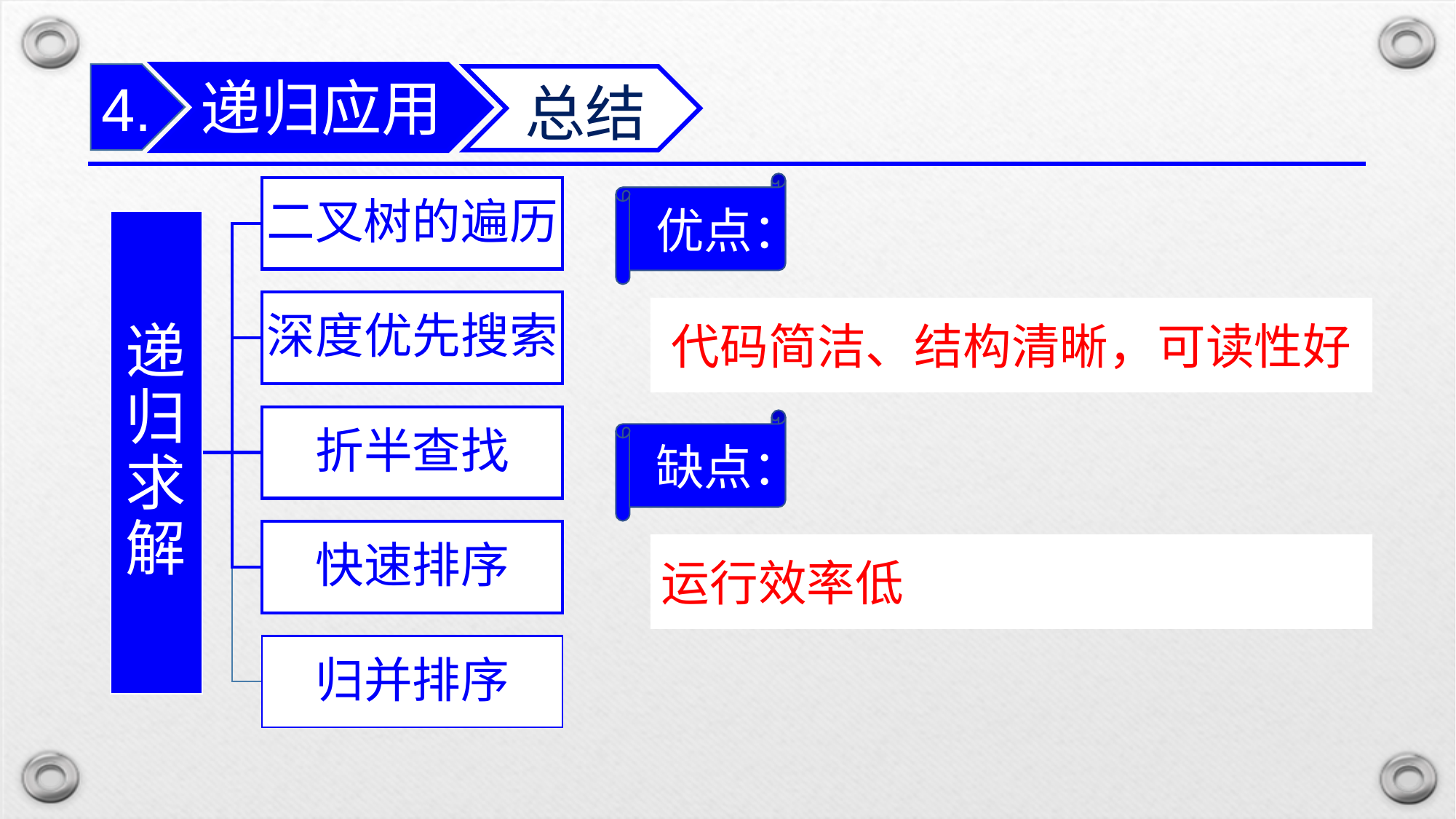

递归应用

总结

4.
优点：

递归求解
二叉树的遍历
深度优先搜索
折半查找
快速排序
归并排序
代码简洁、结构清晰，可读性好
缺点：
运行效率低